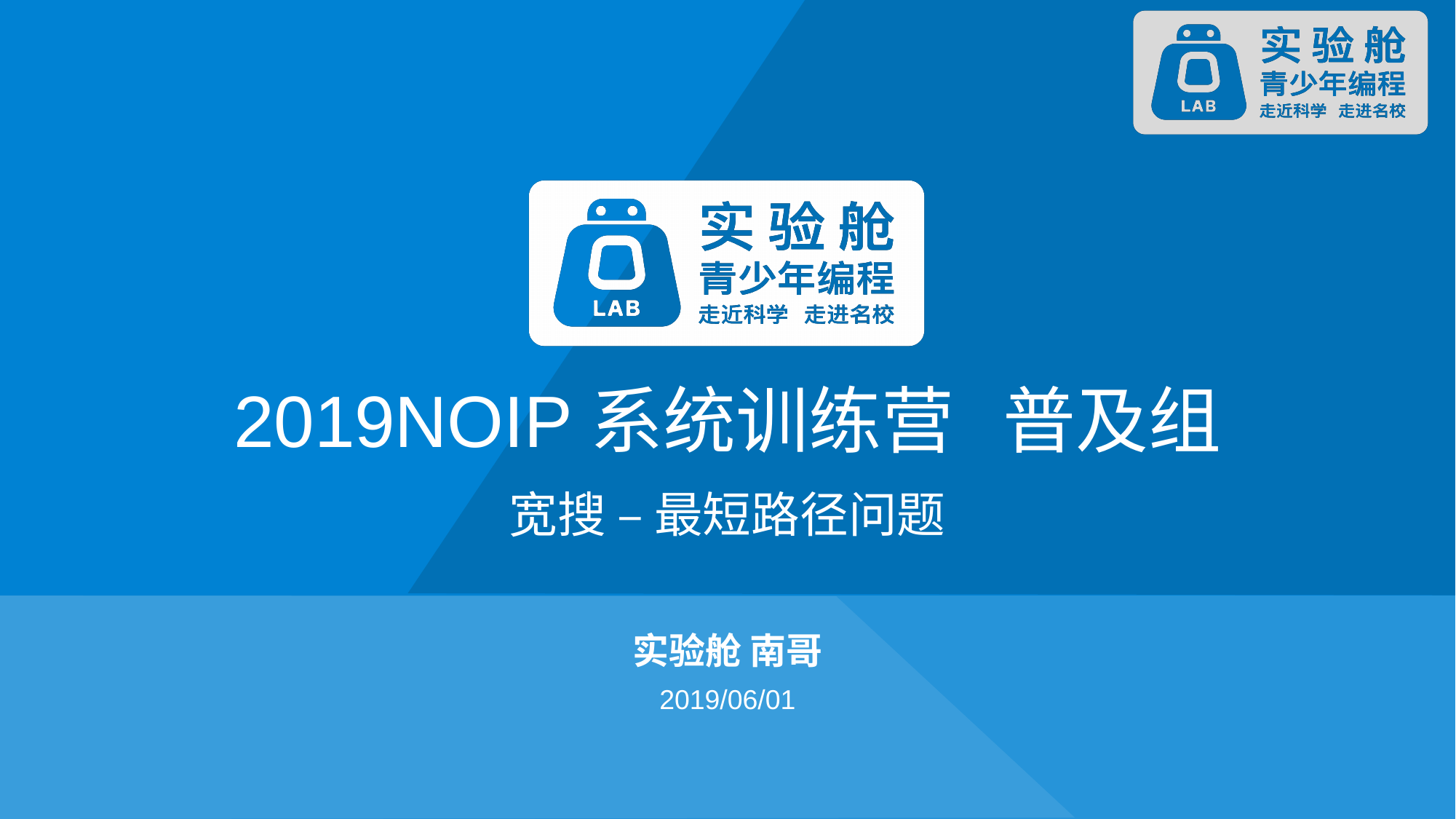

# 2019NOIP系统训练营   普及组
宽搜 – 最短路径问题
实验舱 南哥
2019/06/01